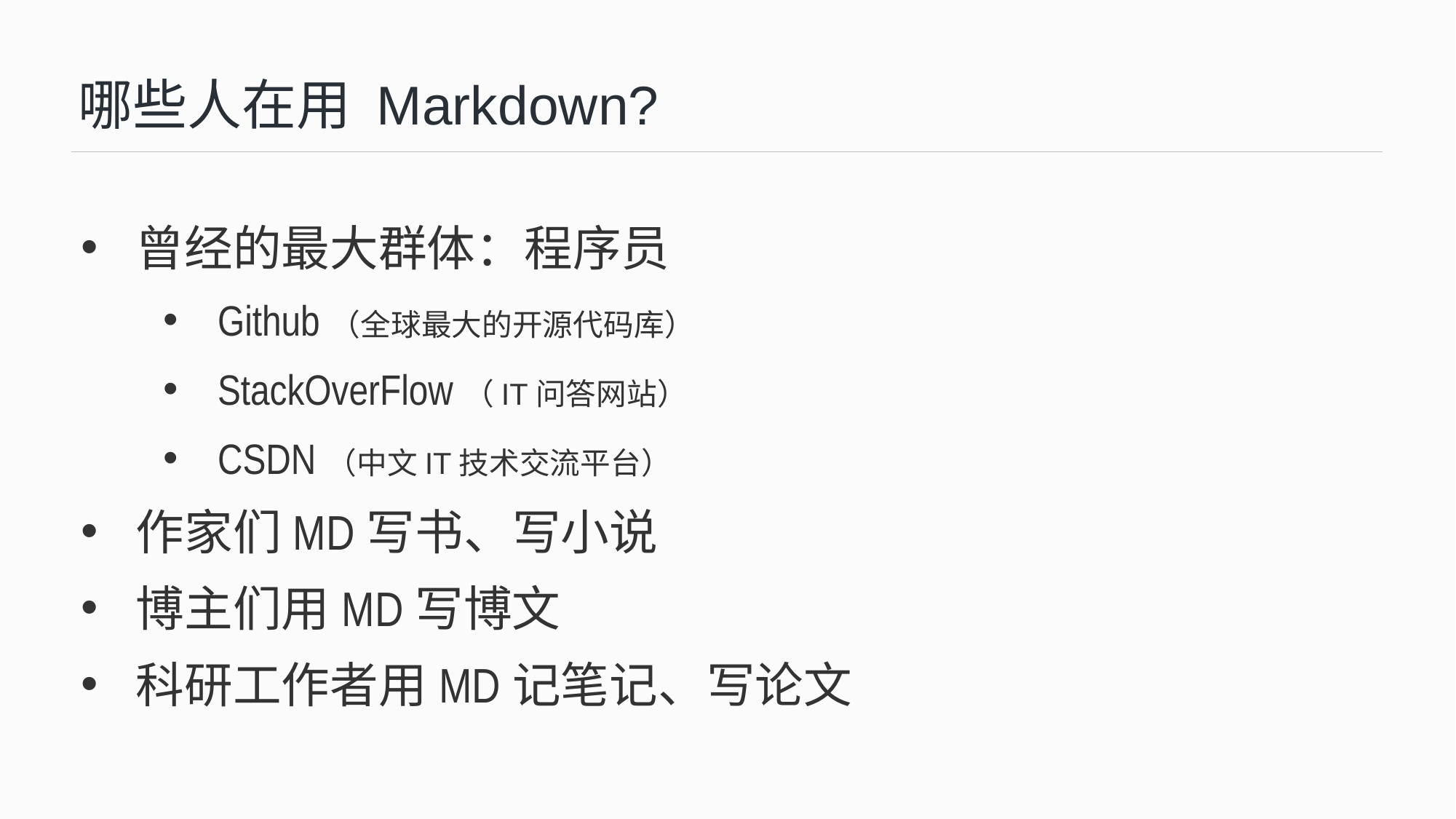

# 哪些人在用 Markdown?
曾经的最大群体：程序员
Github（全球最大的开源代码库）
StackOverFlow（IT问答网站）
CSDN（中文IT技术交流平台）
作家们MD写书、写小说
博主们用MD写博文
科研工作者用MD记笔记、写论文